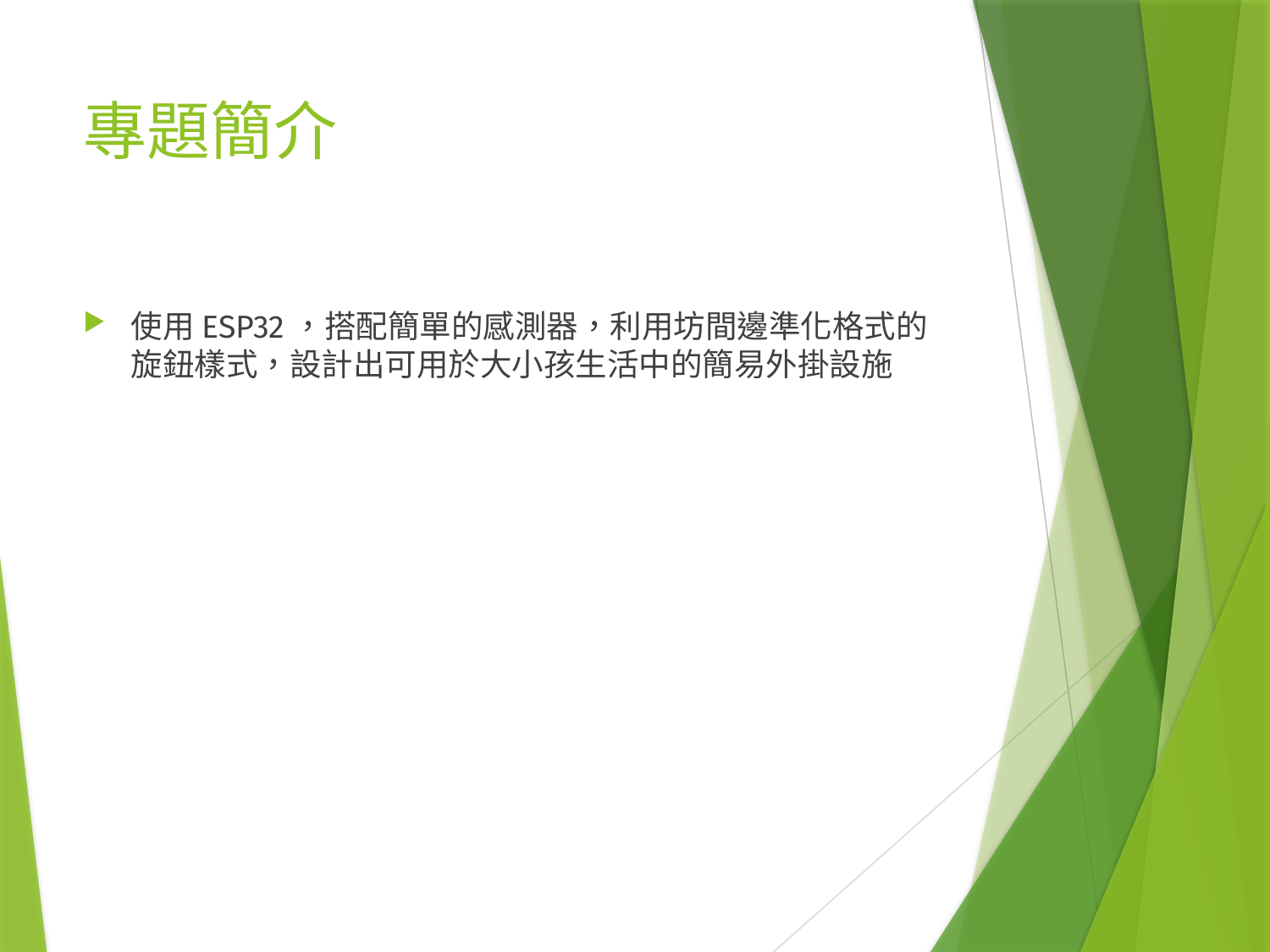

# 專題簡介
使用ESP32，搭配簡單的感測器，利用坊間邊準化格式的旋鈕樣式，設計出可用於大小孩生活中的簡易外掛設施